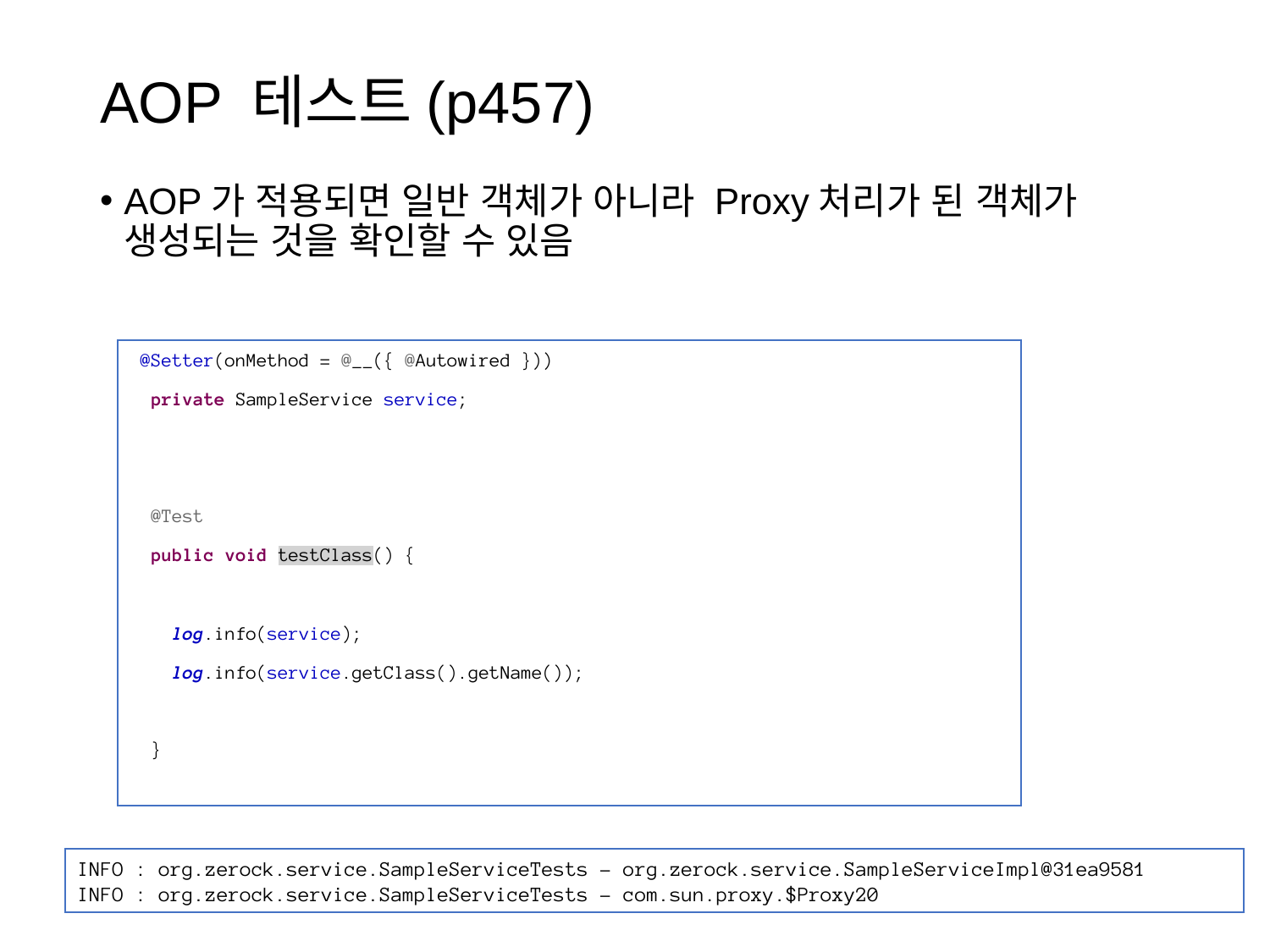

# AOP 테스트(p457)
AOP가 적용되면 일반 객체가 아니라 Proxy처리가 된 객체가 생성되는 것을 확인할 수 있음
 @Setter(onMethod = @__({ @Autowired }))
  private SampleService service;

  @Test
  public void testClass() {

    log.info(service);
    log.info(service.getClass().getName());

  }

INFO : org.zerock.service.SampleServiceTests - org.zerock.service.SampleServiceImpl@31ea9581
INFO : org.zerock.service.SampleServiceTests - com.sun.proxy.$Proxy20